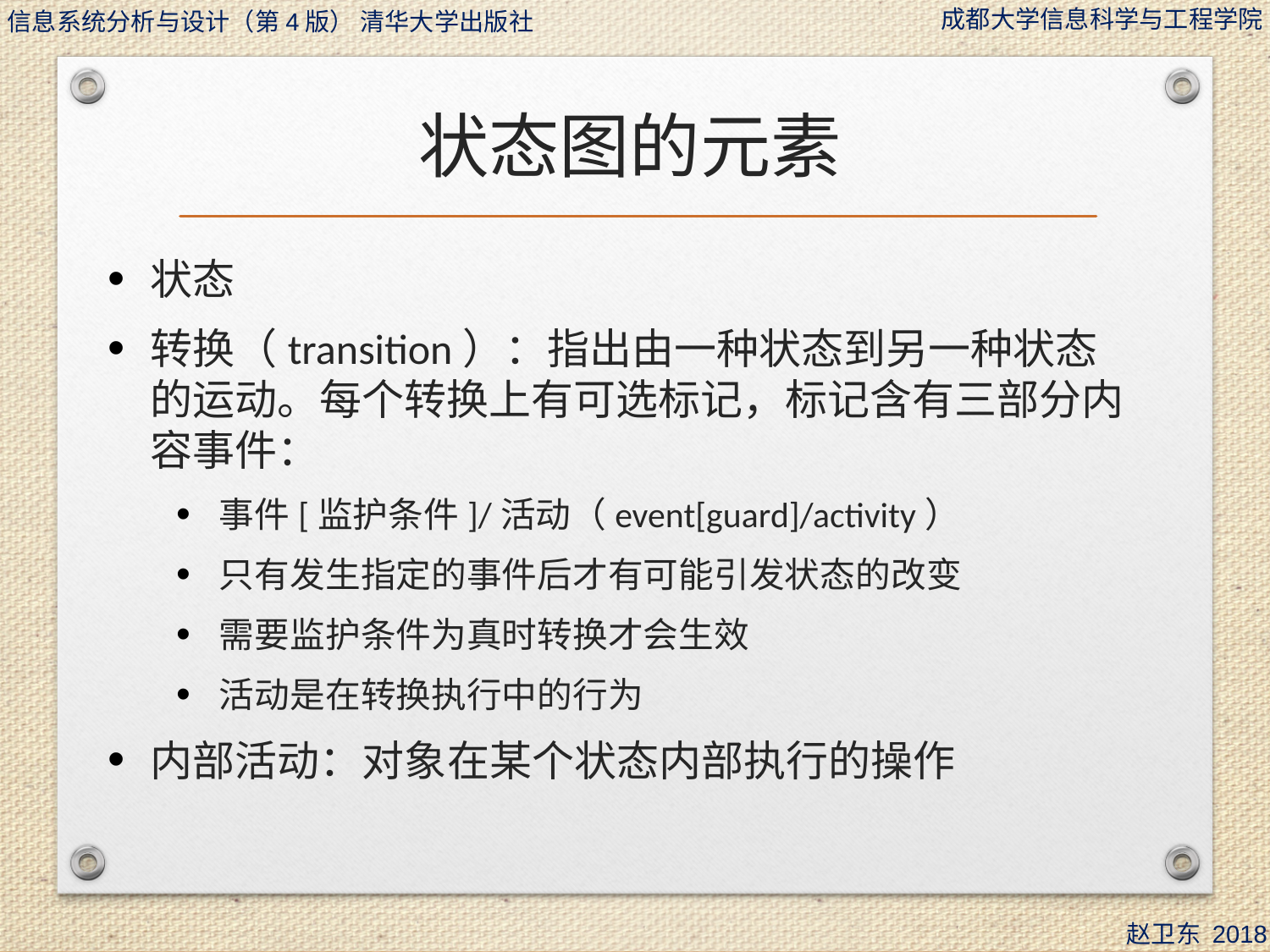

# 状态图的元素
状态
转换（transition）：指出由一种状态到另一种状态的运动。每个转换上有可选标记，标记含有三部分内容事件：
事件[监护条件]/活动（event[guard]/activity）
只有发生指定的事件后才有可能引发状态的改变
需要监护条件为真时转换才会生效
活动是在转换执行中的行为
内部活动：对象在某个状态内部执行的操作